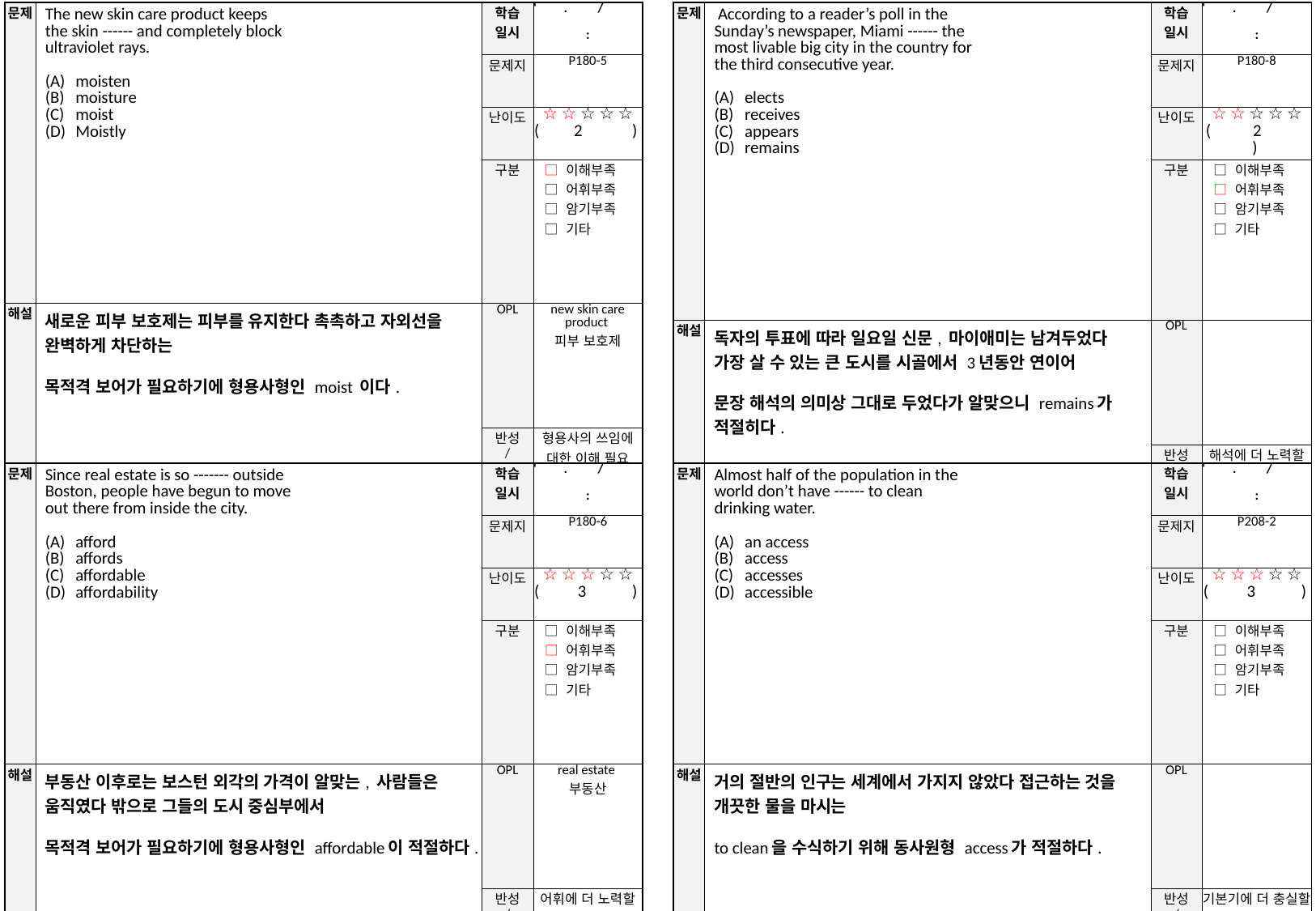

| 문제 | The new skin care product keeps the skin ------ and completely block ultraviolet rays. moisten moisture moist Moistly | 학습 일시 | ‘ . / : |
| --- | --- | --- | --- |
|  |  | 문제지 | P180-5 |
|  |  | 난이도 | ☆ ☆ ☆ ☆ ☆ ( 2 ) |
|  |  | 구분 | □ 이해부족 □ 어휘부족 □ 암기부족 □ 기타 |
| 해설 | 새로운 피부 보호제는 피부를 유지한다 촉촉하고 자외선을 완벽하게 차단하는 목적격 보어가 필요하기에 형용사형인 moist 이다. | OPL | new skin care product 피부 보호제 |
|  |  | 반성 / 각오 | 형용사의 쓰임에 대한 이해 필요 |
| 정답 | (C) moist | 복습 | ○ ○ ○ ○ ○ |
| 문제 | According to a reader’s poll in the Sunday’s newspaper, Miami ------ the most livable big city in the country for the third consecutive year. elects receives appears remains | 학습 일시 | ‘ . / : |
| --- | --- | --- | --- |
|  |  | 문제지 | P180-8 |
|  |  | 난이도 | ☆ ☆ ☆ ☆ ☆ ( 2 ) |
|  |  | 구분 | □ 이해부족 □ 어휘부족 □ 암기부족 □ 기타 |
| 해설 | 독자의 투표에 따라 일요일 신문, 마이애미는 남겨두었다 가장 살 수 있는 큰 도시를 시골에서 3년동안 연이어 문장 해석의 의미상 그대로 두었다가 알맞으니 remains가 적절히다. | OPL |  |
|  |  | 반성 / 각오 | 해석에 더 노력할 것 |
| 정답 | (D) remains | 복습 | ○ ○ ○ ○ ○ |
| 문제 | Since real estate is so ------- outside Boston, people have begun to move out there from inside the city. afford affords affordable affordability | 학습 일시 | ‘ . / : |
| --- | --- | --- | --- |
|  |  | 문제지 | P180-6 |
|  |  | 난이도 | ☆ ☆ ☆ ☆ ☆ ( 3 ) |
|  |  | 구분 | □ 이해부족 □ 어휘부족 □ 암기부족 □ 기타 |
| 해설 | 부동산 이후로는 보스턴 외각의 가격이 알맞는, 사람들은 움직였다 밖으로 그들의 도시 중심부에서 목적격 보어가 필요하기에 형용사형인 affordable이 적절하다. | OPL | real estate 부동산 |
|  |  | 반성 / 각오 | 어휘에 더 노력할 것. |
| 정답 | (C) affordable | 복습 | ○ ○ ○ ○ ○ |
| 문제 | Almost half of the population in the world don’t have ------ to clean drinking water. an access access accesses accessible | 학습 일시 | ‘ . / : |
| --- | --- | --- | --- |
|  |  | 문제지 | P208-2 |
|  |  | 난이도 | ☆ ☆ ☆ ☆ ☆ ( 3 ) |
|  |  | 구분 | □ 이해부족 □ 어휘부족 □ 암기부족 □ 기타 |
| 해설 | 거의 절반의 인구는 세계에서 가지지 않았다 접근하는 것을 개끗한 물을 마시는 to clean을 수식하기 위해 동사원형 access가 적절하다. | OPL |  |
|  |  | 반성 / 각오 | 기본기에 더 충실할 것 |
| 정답 | (B) access | 복습 | ○ ○ ○ ○ ○ |